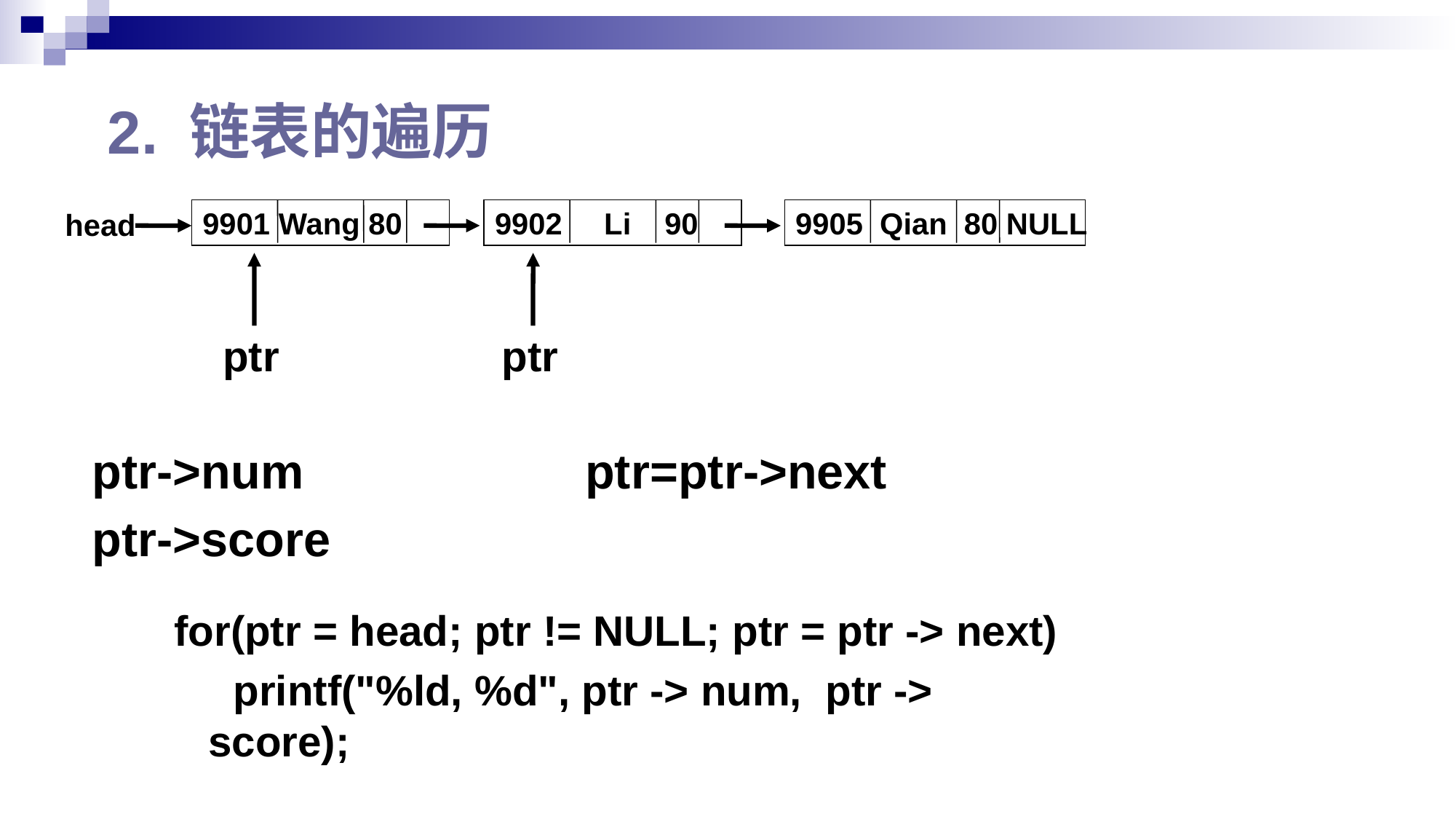

# 2. 链表的遍历
9901 Wang 80

9902     Li    90

9905  Qian  80 NULL

head

ptr

ptr
ptr->num
ptr->score
ptr=ptr->next
for(ptr = head; ptr != NULL; ptr = ptr -> next)
     printf("%ld, %d", ptr -> num,  ptr -> score);